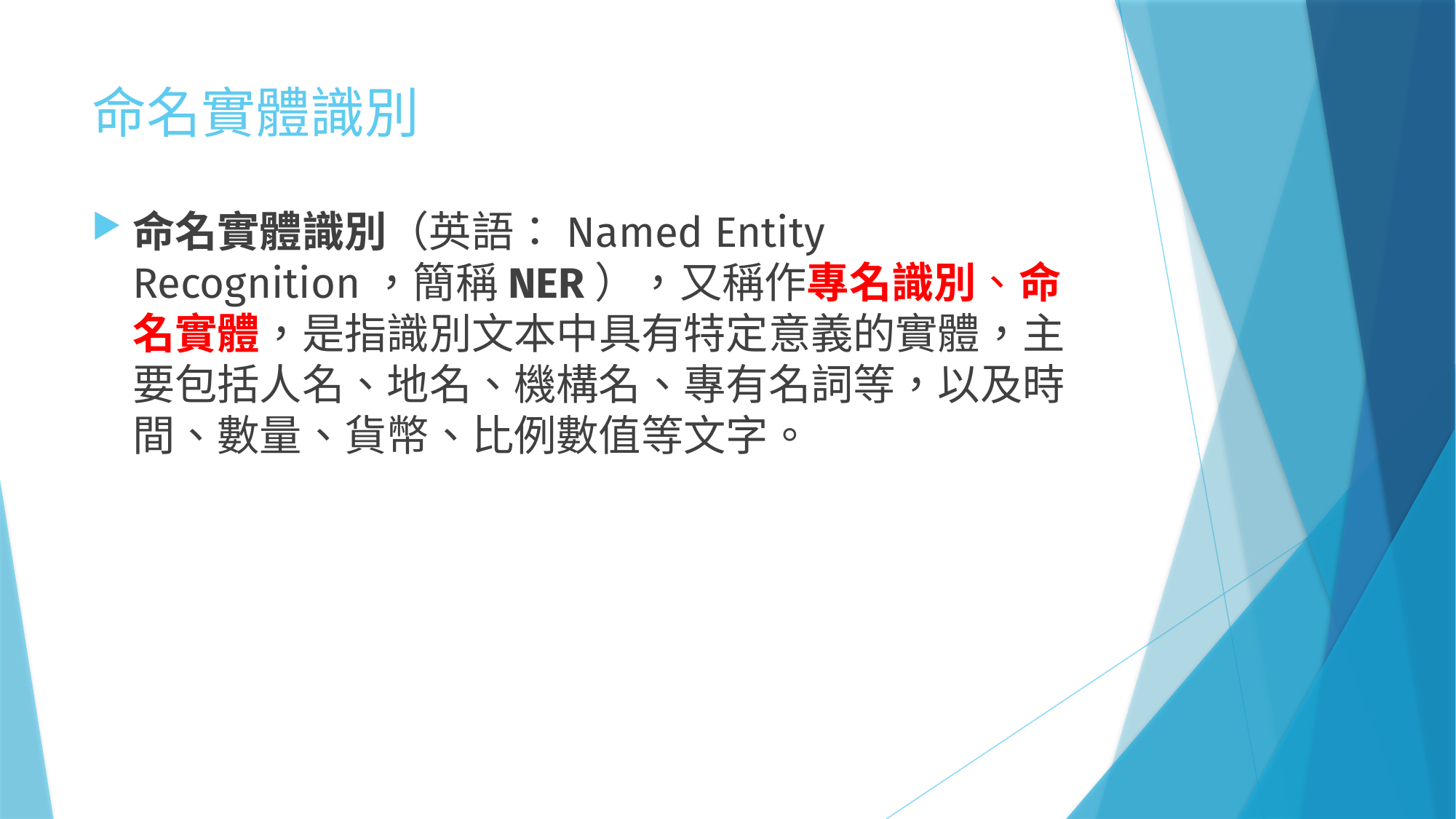

# 命名實體識別
命名實體識別（英語：Named Entity Recognition，簡稱NER），又稱作專名識別、命名實體，是指識別文本中具有特定意義的實體，主要包括人名、地名、機構名、專有名詞等，以及時間、數量、貨幣、比例數值等文字。